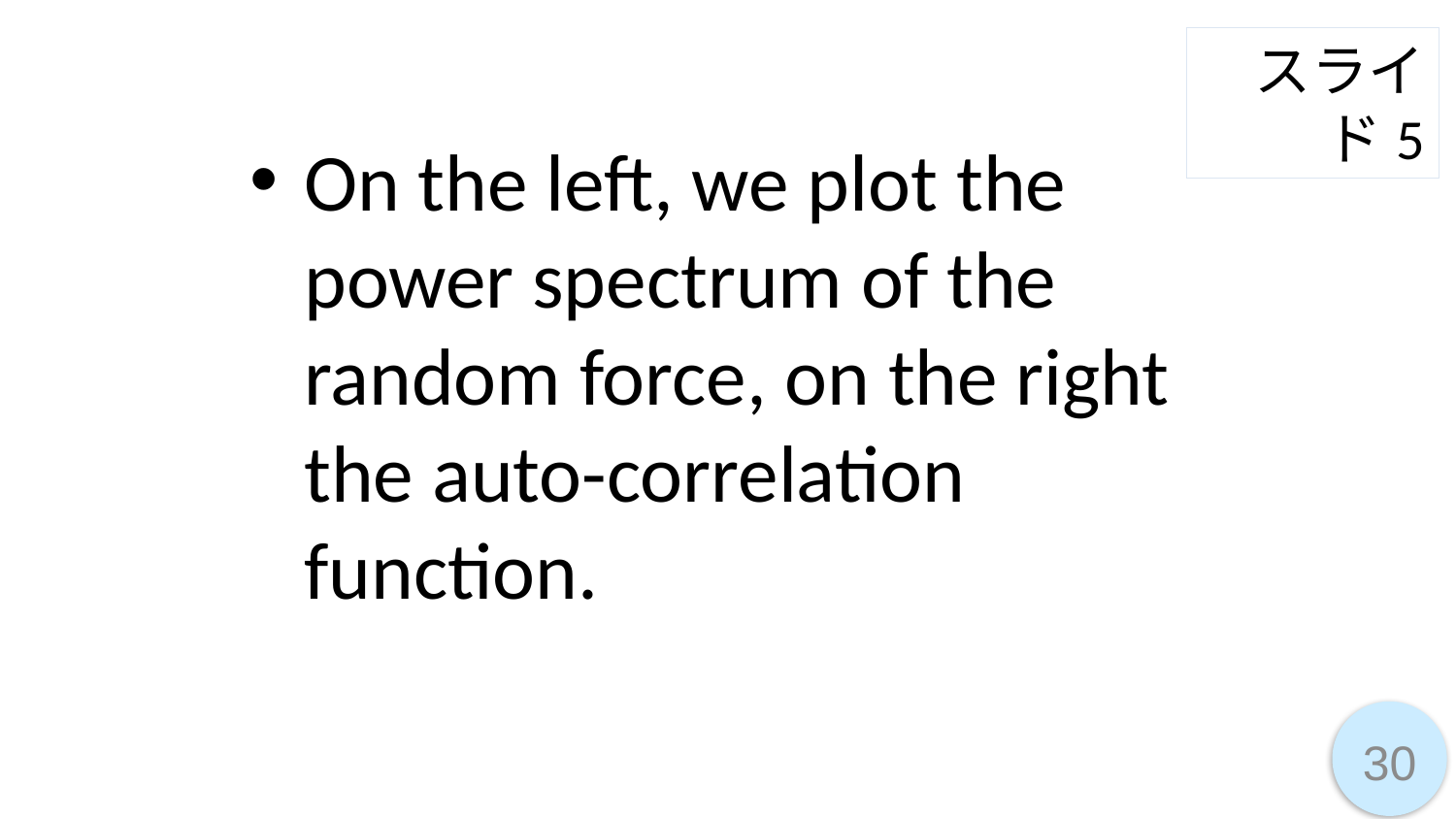

スライド5
On the left, we plot the power spectrum of the random force, on the right the auto-correlation function.
30